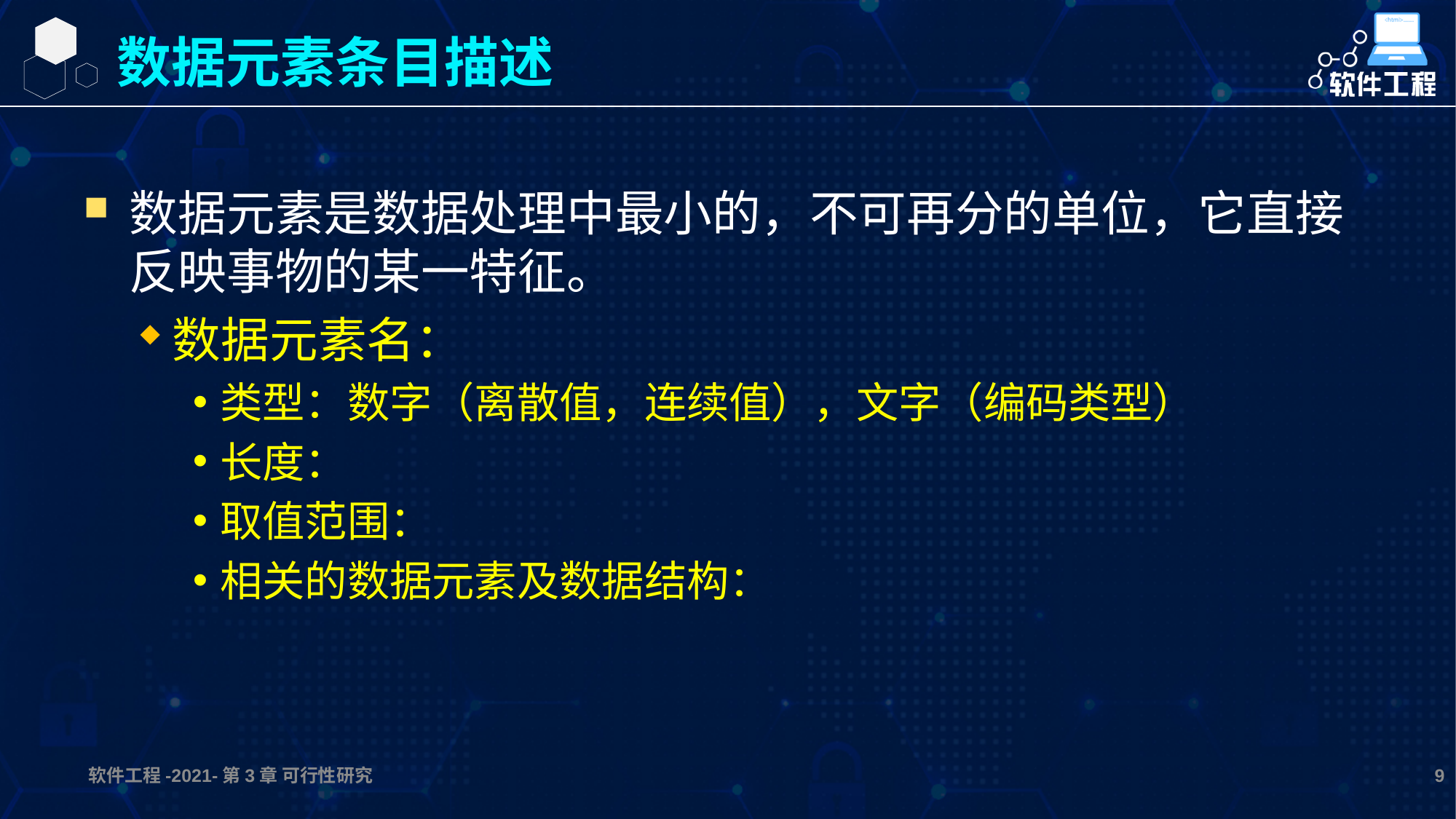

数据元素条目描述
数据元素是数据处理中最小的，不可再分的单位，它直接反映事物的某一特征。
数据元素名：
类型：数字（离散值，连续值），文字（编码类型）
长度：
取值范围：
相关的数据元素及数据结构：
软件工程-2021-第3章 可行性研究
9